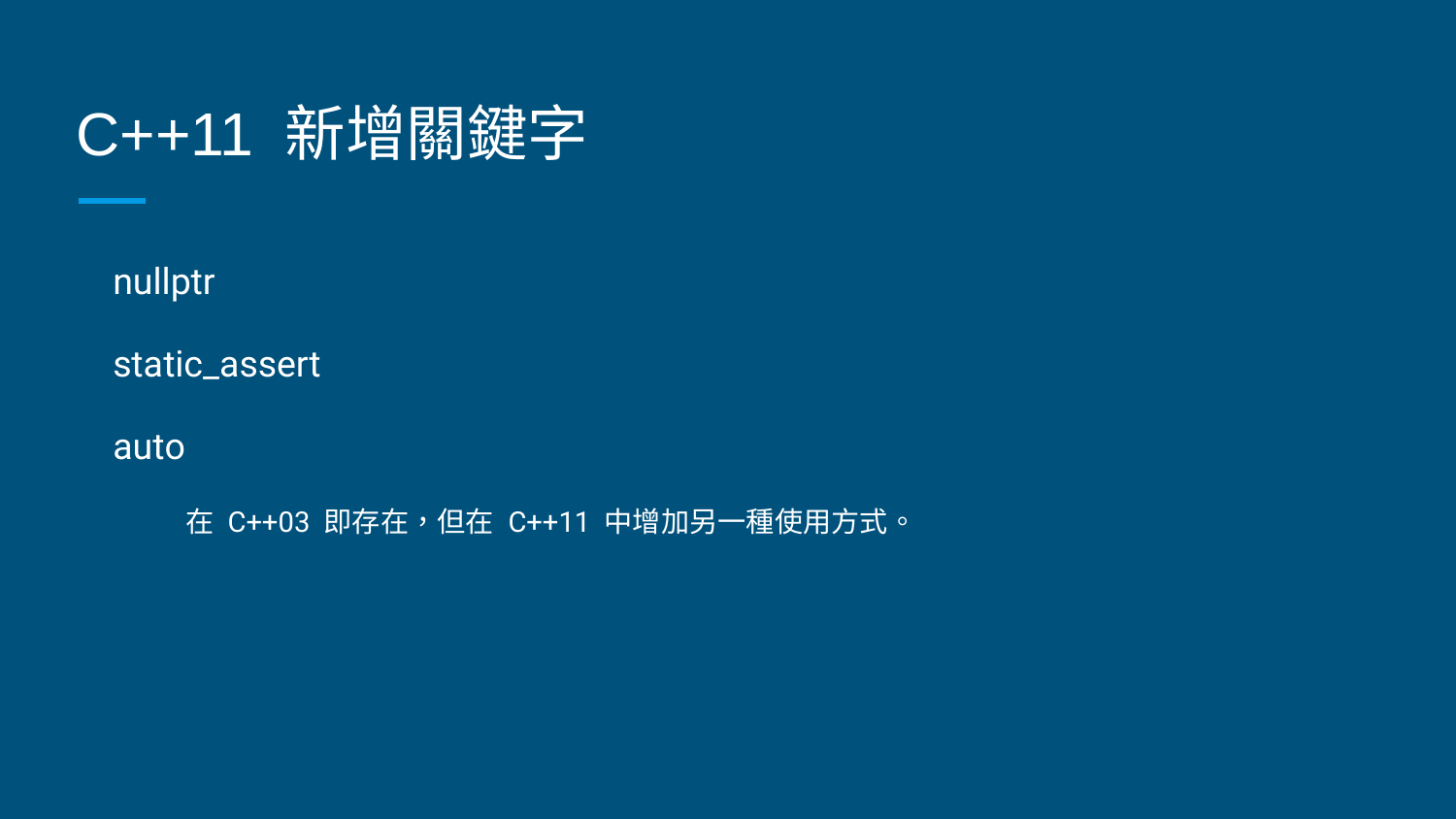

# C++11 新增關鍵字
nullptr
static_assert
auto
在 C++03 即存在，但在 C++11 中增加另一種使用方式。